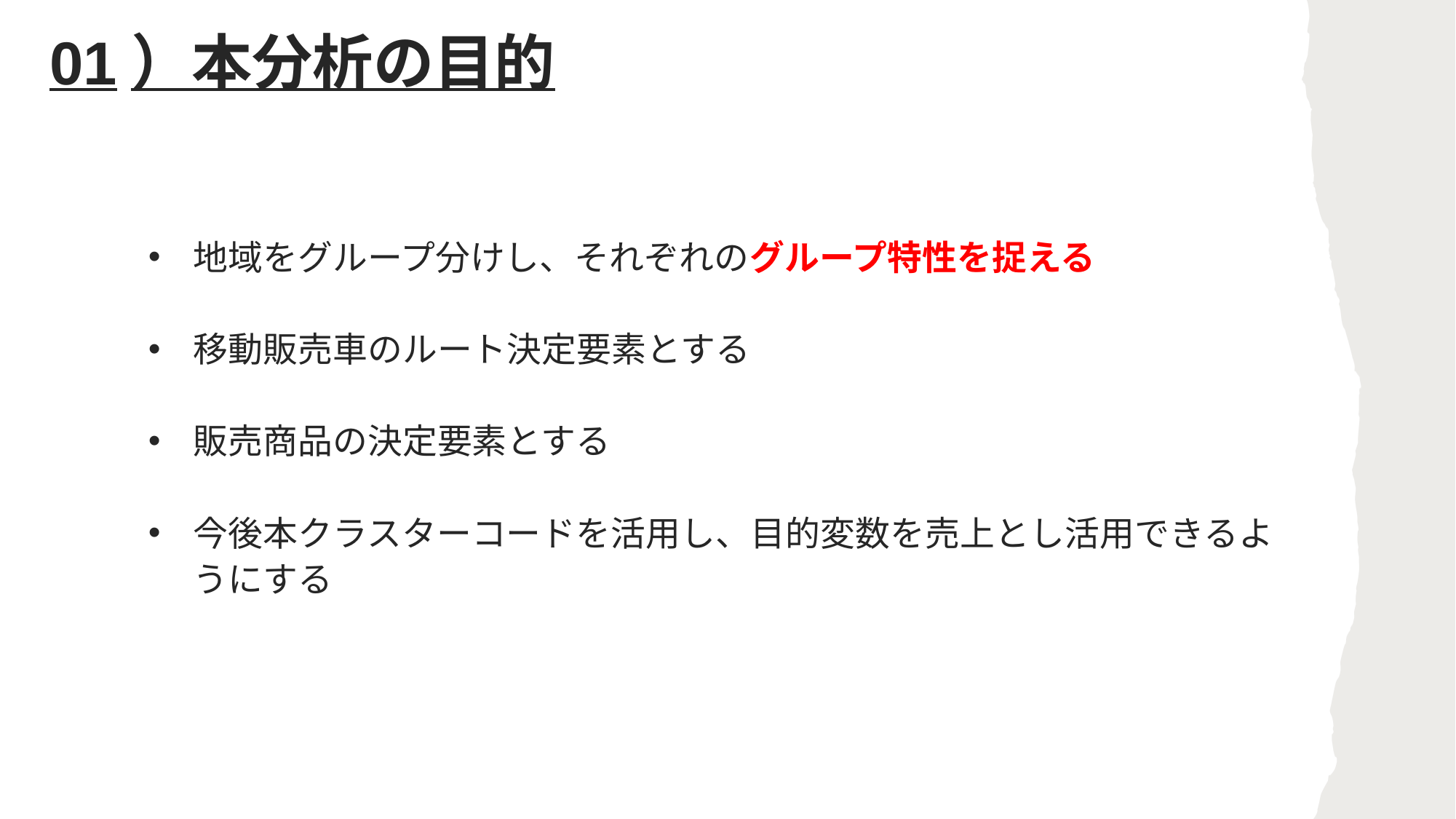

# 01）本分析の目的
地域をグループ分けし、それぞれのグループ特性を捉える

移動販売車のルート決定要素とする

販売商品の決定要素とする

今後本クラスターコードを活用し、目的変数を売上とし活用できるようにする